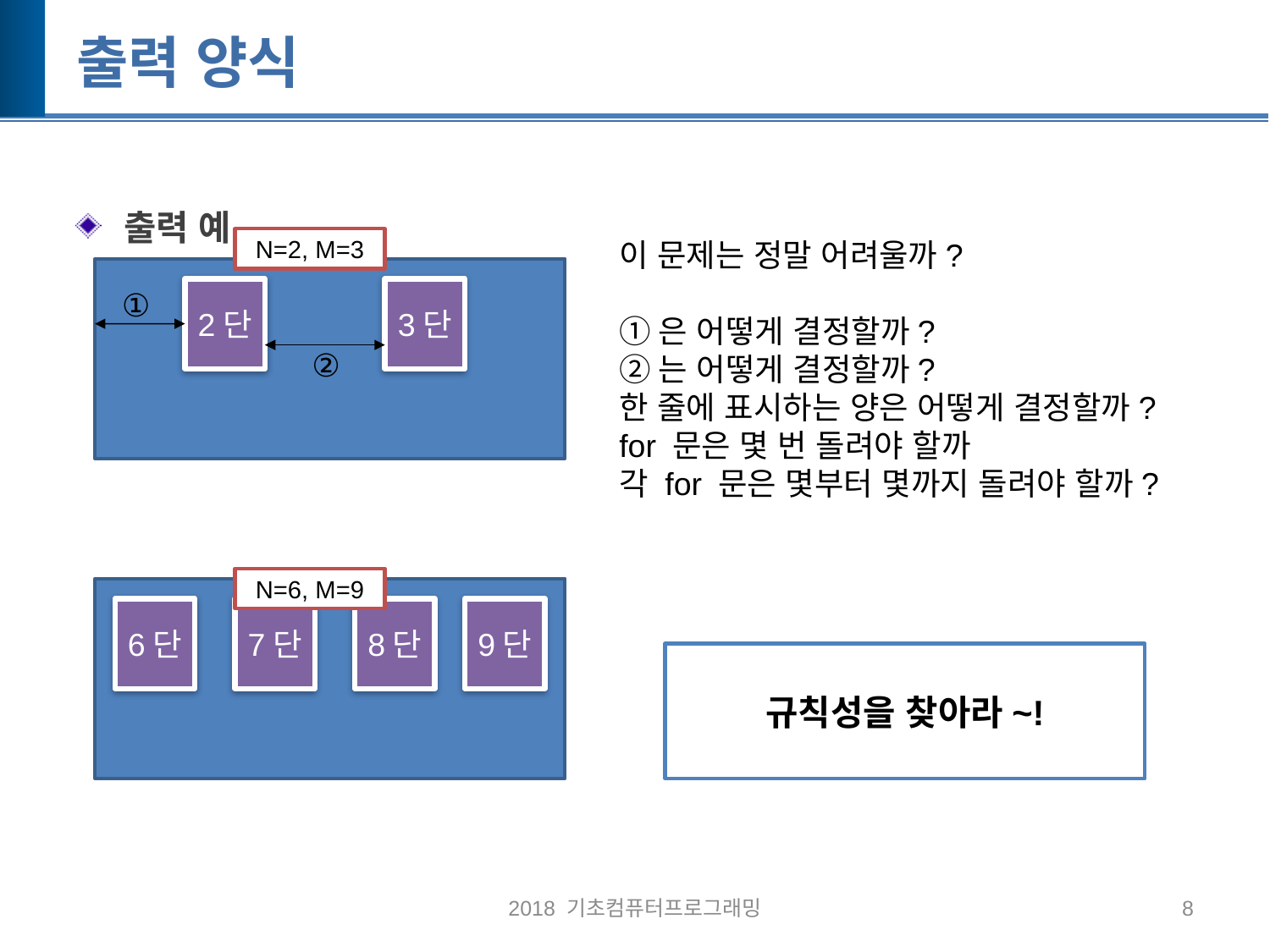

# 출력 양식
출력 예
N=2, M=3
이 문제는 정말 어려울까?

①은 어떻게 결정할까?
②는 어떻게 결정할까?
한 줄에 표시하는 양은 어떻게 결정할까?
for 문은 몇 번 돌려야 할까
각 for 문은 몇부터 몇까지 돌려야 할까?

①
2단
3단
②
N=6, M=9

6단
7단
8단
9단
규칙성을 찾아라~!
2018 기초컴퓨터프로그래밍
8